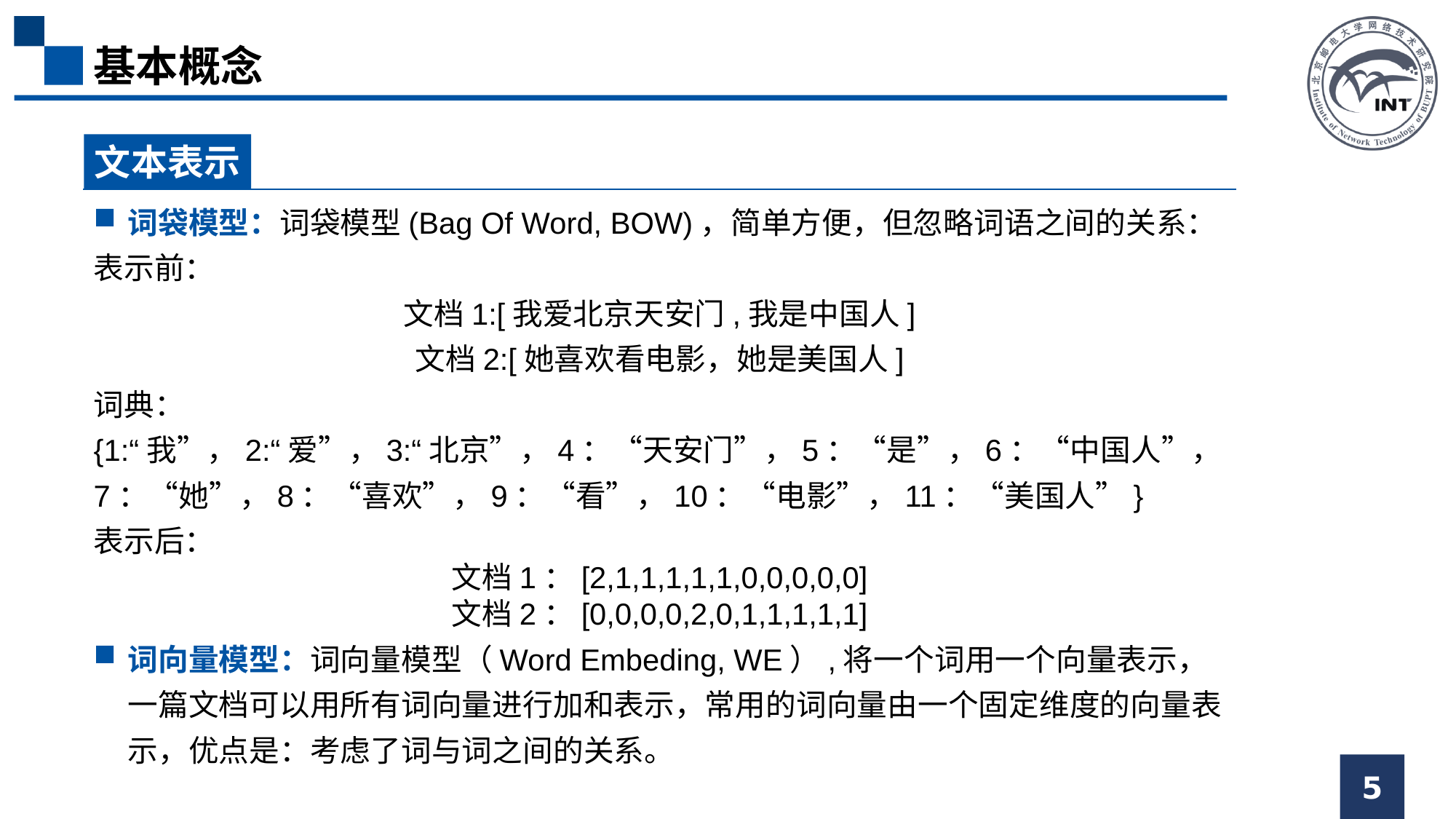

基本概念
文本表示
词袋模型：词袋模型(Bag Of Word, BOW)，简单方便，但忽略词语之间的关系：
表示前：
文档1:[我爱北京天安门,我是中国人]
文档2:[她喜欢看电影，她是美国人]
词典：
{1:“我”，2:“爱”，3:“北京”，4：“天安门”，5：“是”，6：“中国人”，7：“她”，8：“喜欢”，9：“看”，10：“电影”，11：“美国人”}
表示后：
文档1：[2,1,1,1,1,1,0,0,0,0,0]
文档2：[0,0,0,0,2,0,1,1,1,1,1]
词向量模型：词向量模型（Word Embeding, WE）,将一个词用一个向量表示，一篇文档可以用所有词向量进行加和表示，常用的词向量由一个固定维度的向量表示，优点是：考虑了词与词之间的关系。
5